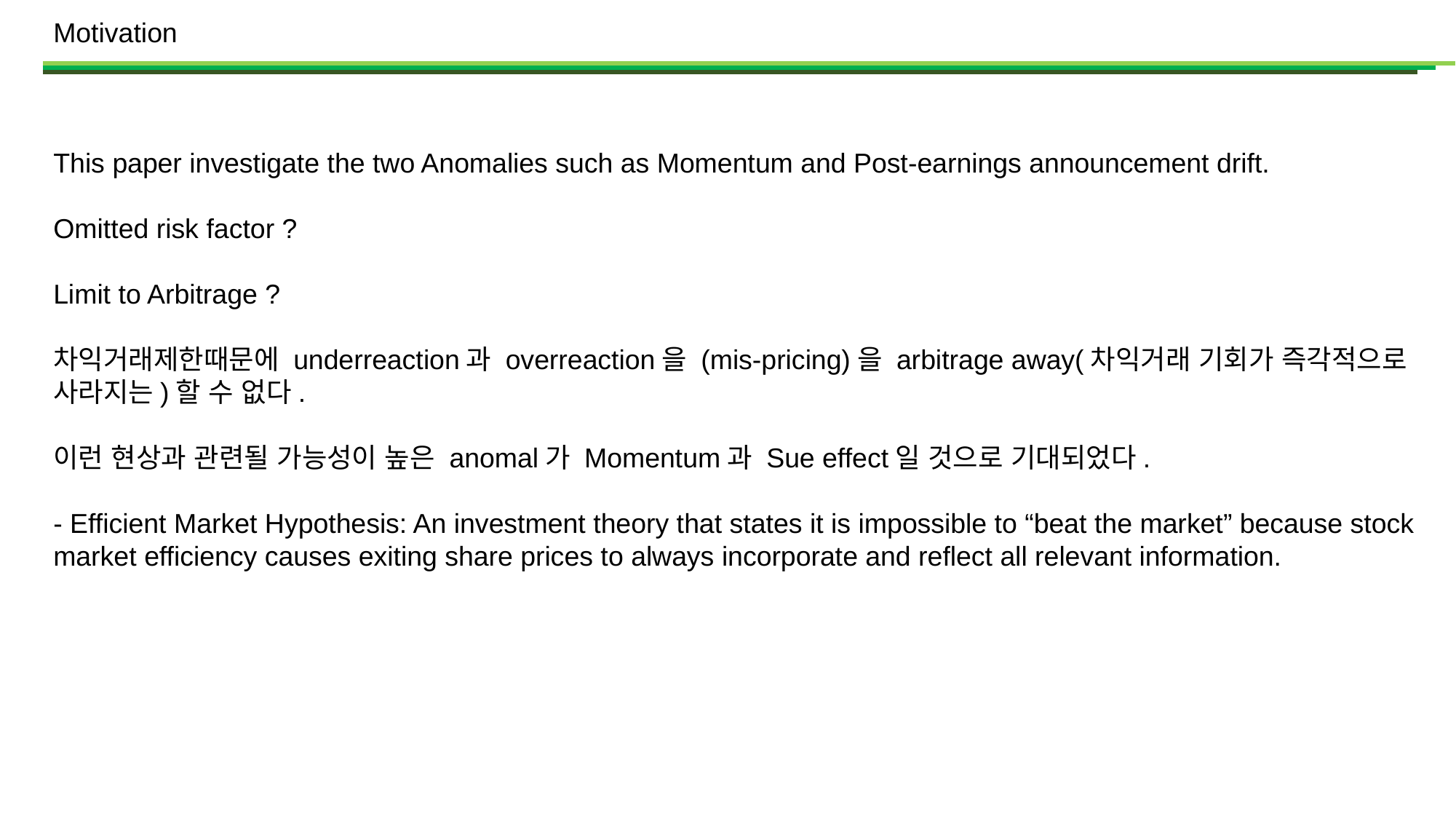

Motivation
This paper investigate the two Anomalies such as Momentum and Post-earnings announcement drift.

Omitted risk factor ?

Limit to Arbitrage ?

차익거래제한때문에 underreaction과 overreaction을 (mis-pricing)을 arbitrage away(차익거래 기회가 즉각적으로 사라지는)할 수 없다.

이런 현상과 관련될 가능성이 높은 anomal가 Momentum과 Sue effect일 것으로 기대되었다.

- Efficient Market Hypothesis: An investment theory that states it is impossible to “beat the market” because stock market efficiency causes exiting share prices to always incorporate and reflect all relevant information.